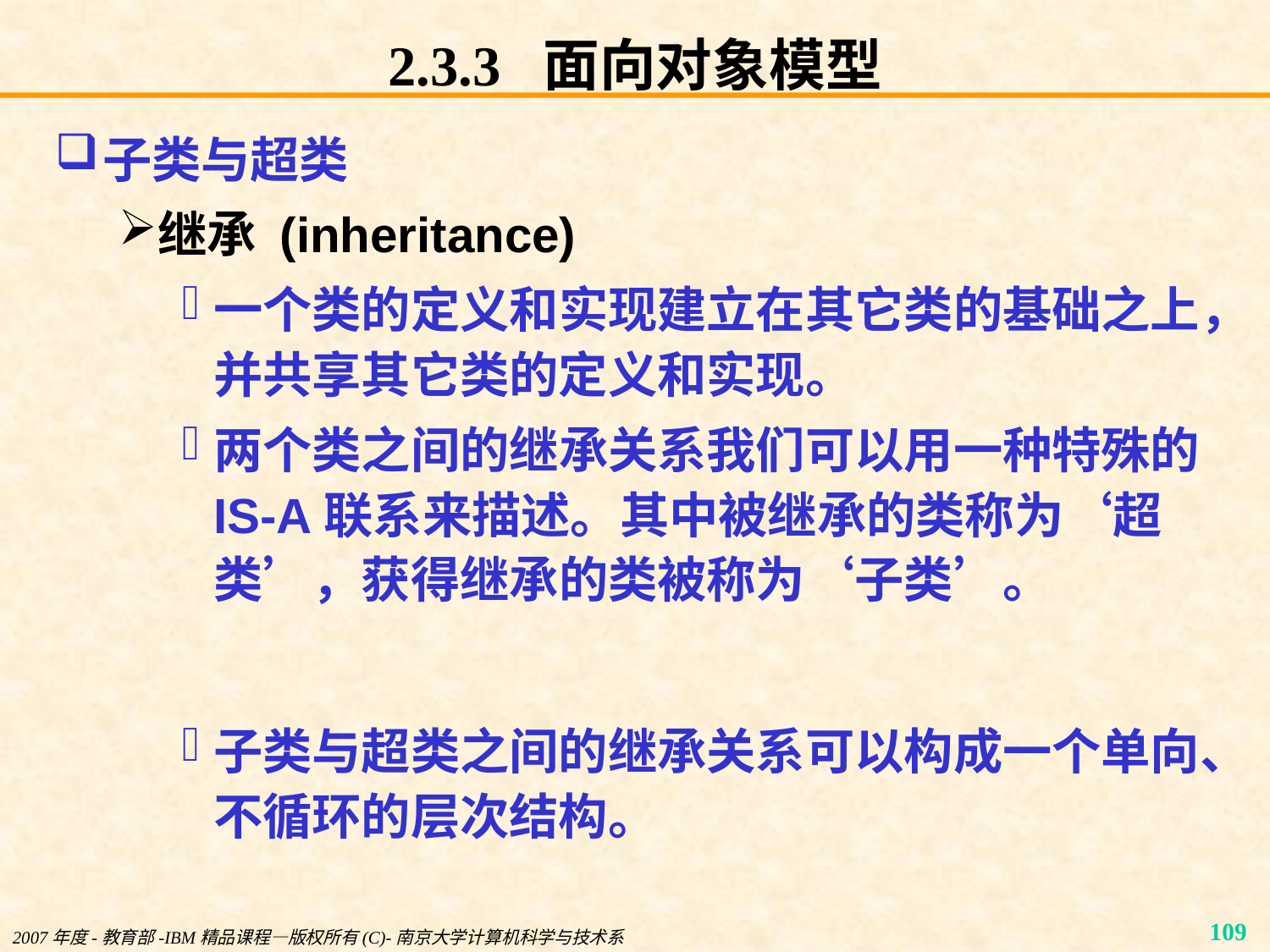

# 2.3.3  面向对象模型
子类与超类
继承 (inheritance)
一个类的定义和实现建立在其它类的基础之上，并共享其它类的定义和实现。
两个类之间的继承关系我们可以用一种特殊的IS-A联系来描述。其中被继承的类称为‘超类’，获得继承的类被称为‘子类’。

子类与超类之间的继承关系可以构成一个单向、不循环的层次结构。
109
2007年度-教育部-IBM精品课程—版权所有(C)-南京大学计算机科学与技术系